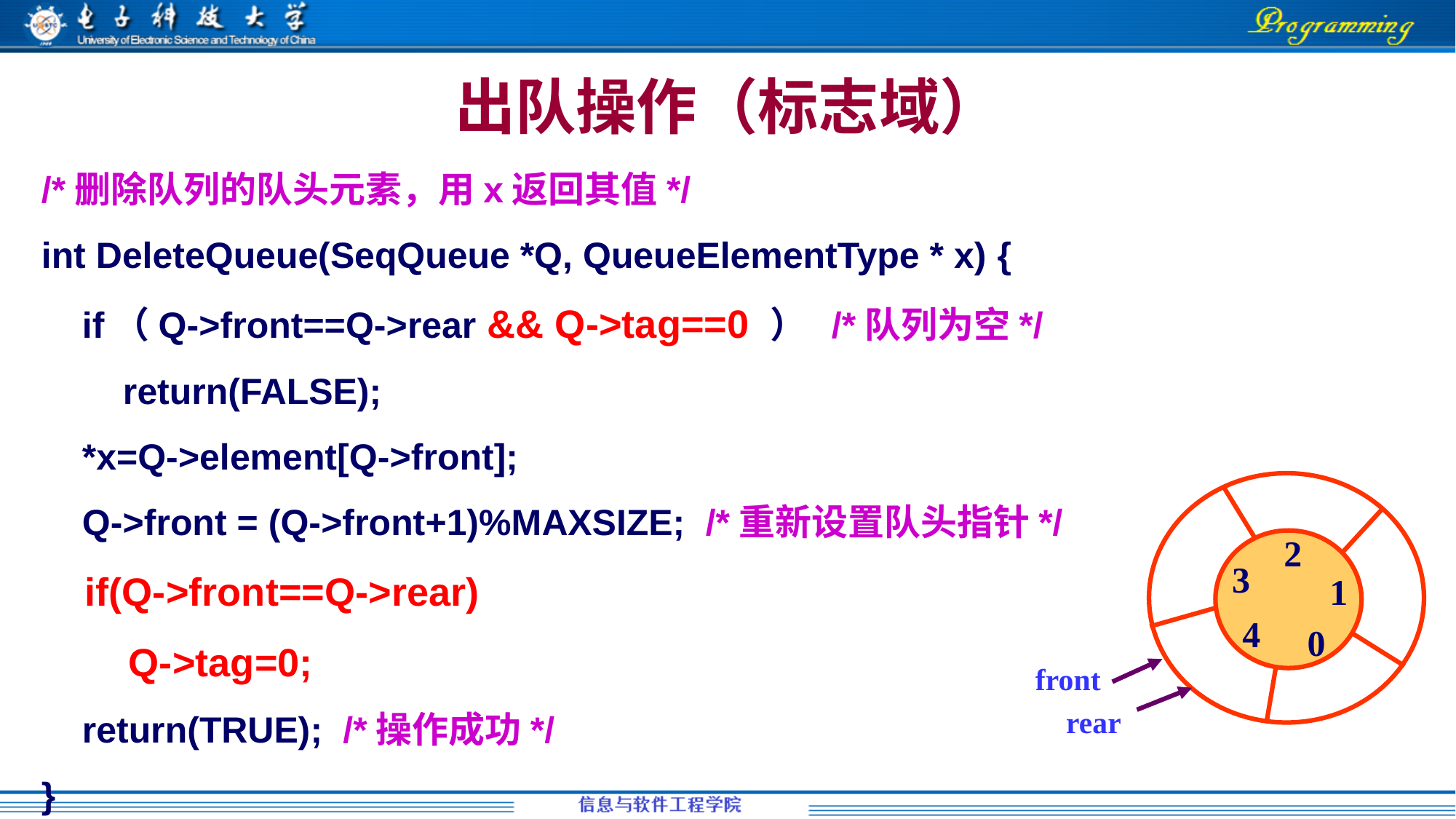

# 出队操作（标志域）
/*删除队列的队头元素，用x返回其值*/
int DeleteQueue(SeqQueue *Q, QueueElementType * x) {
    if（Q->front==Q->rear && Q->tag==0 ）  /*队列为空*/
        return(FALSE);
    *x=Q->element[Q->front];
    Q->front = (Q->front+1)%MAXSIZE;  /*重新设置队头指针*/
    if(Q->front==Q->rear)
        Q->tag=0;
    return(TRUE);  /*操作成功*/
}

2
3
1

4
0

front

rear